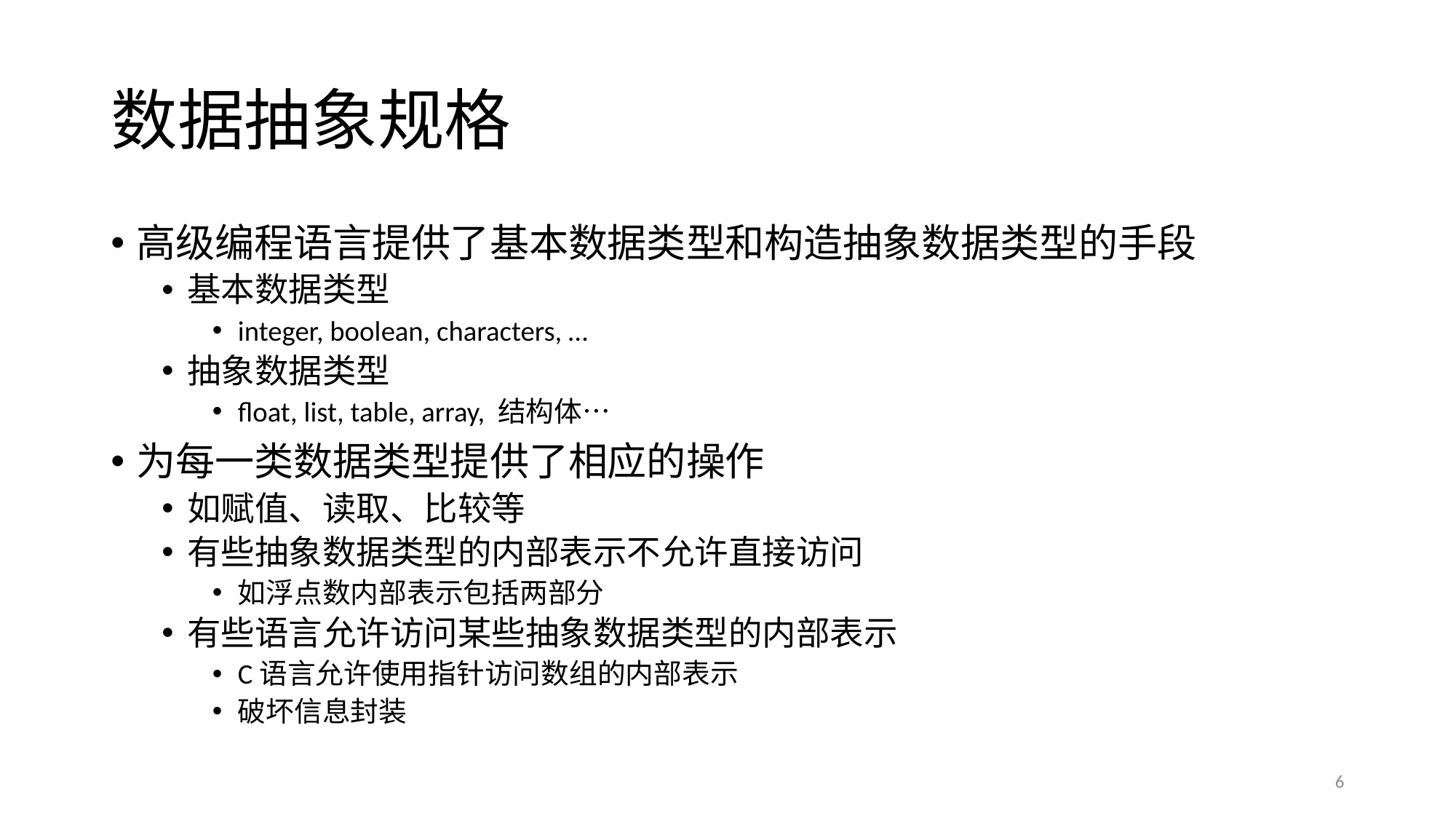

# 数据抽象规格
高级编程语言提供了基本数据类型和构造抽象数据类型的手段
基本数据类型
integer, boolean, characters, …
抽象数据类型
float, list, table, array, 结构体…
为每一类数据类型提供了相应的操作
如赋值、读取、比较等
有些抽象数据类型的内部表示不允许直接访问
如浮点数内部表示包括两部分
有些语言允许访问某些抽象数据类型的内部表示
C语言允许使用指针访问数组的内部表示
破坏信息封装
6